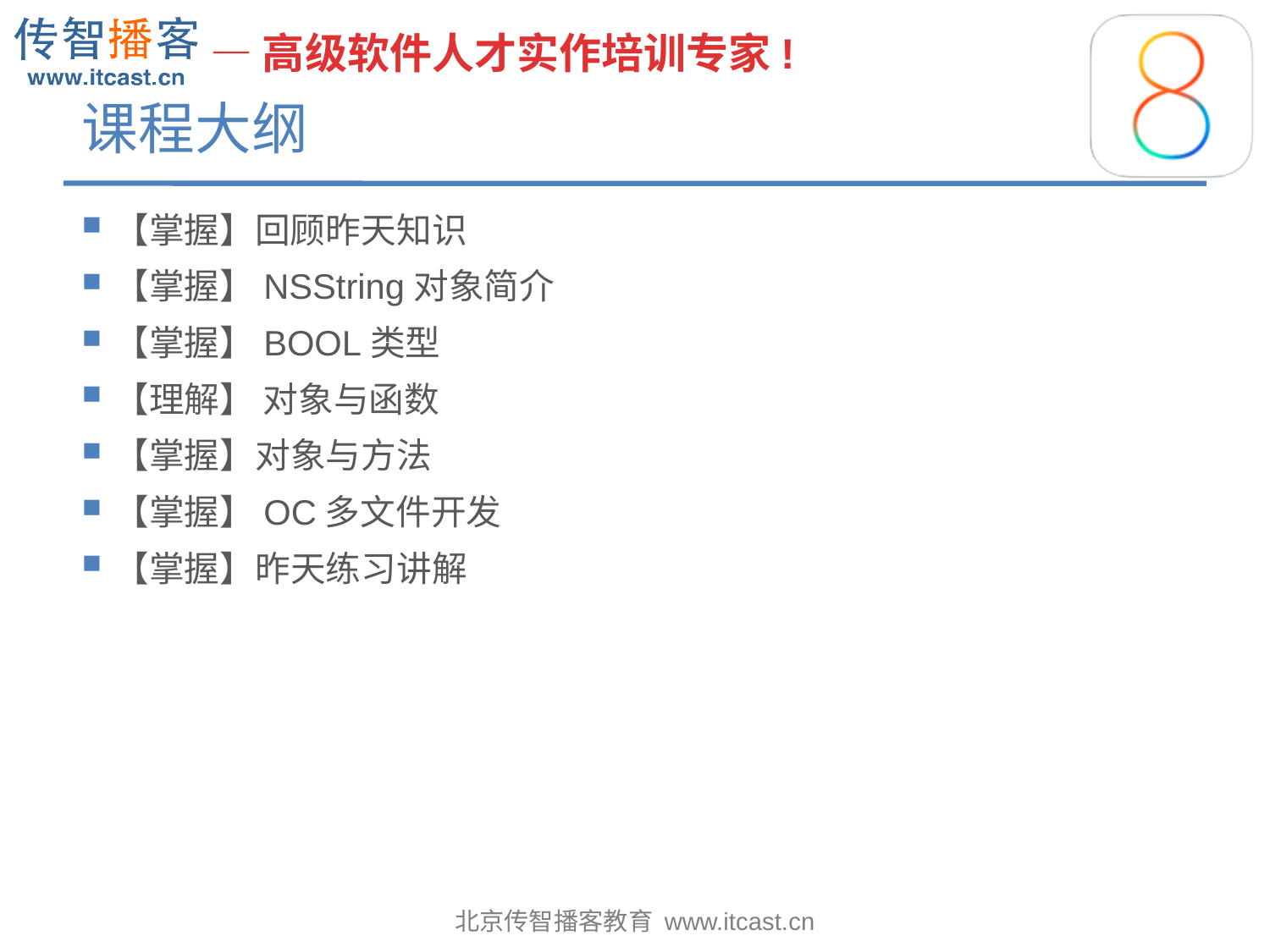

# 课程大纲
【掌握】回顾昨天知识
【掌握】NSString对象简介
【掌握】BOOL类型
【理解】 对象与函数
【掌握】对象与方法
【掌握】OC多文件开发
【掌握】昨天练习讲解